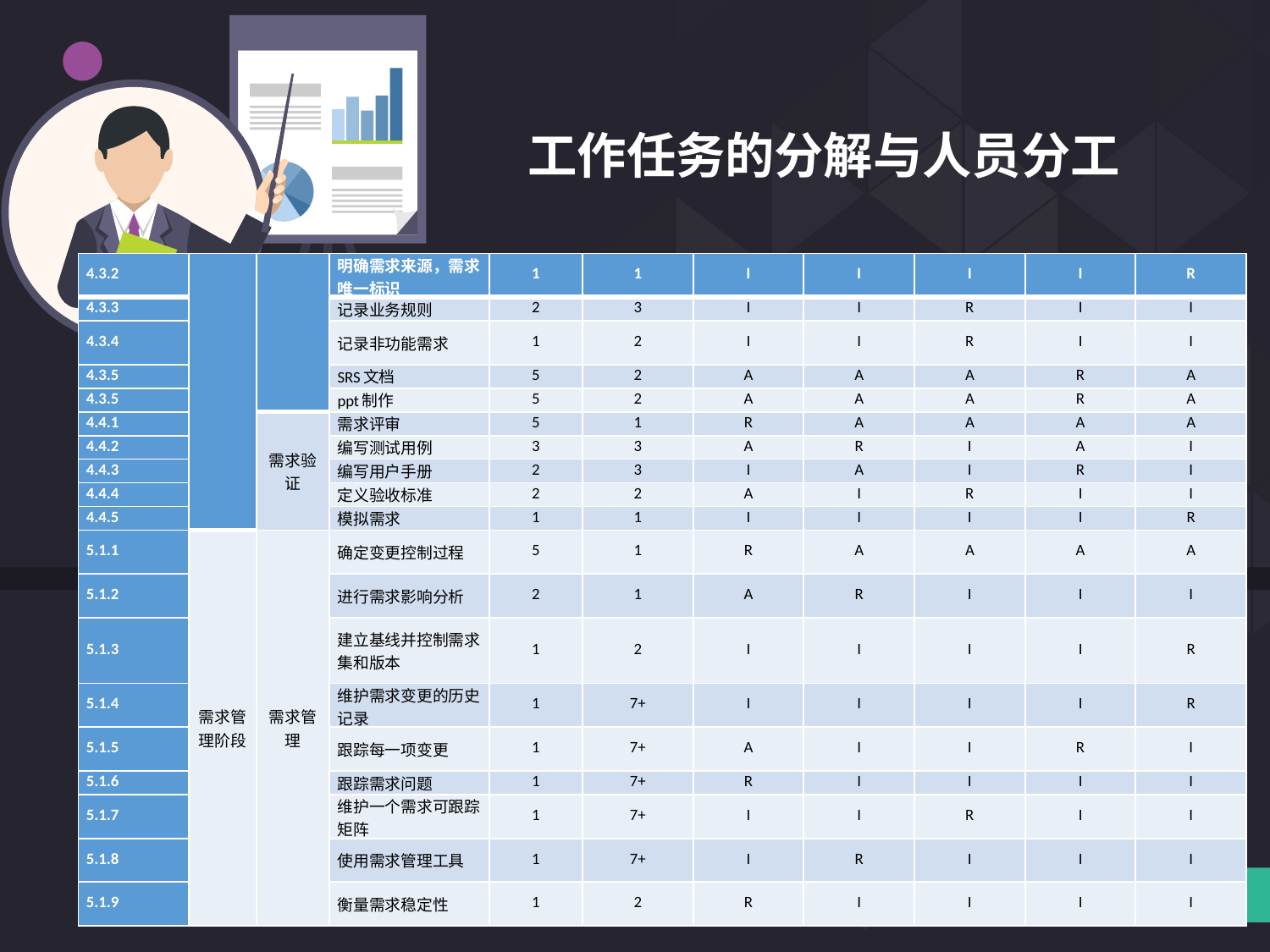

工作任务的分解与人员分工
| 4.3.2 |  |  | 明确需求来源，需求唯一标识 | 1 | 1 | I | I | I | I | R |
| --- | --- | --- | --- | --- | --- | --- | --- | --- | --- | --- |
| 4.3.3 |  |  | 记录业务规则 | 2 | 3 | I | I | R | I | I |
| 4.3.4 |  |  | 记录非功能需求 | 1 | 2 | I | I | R | I | I |
| 4.3.5 |  |  | SRS文档 | 5 | 2 | A | A | A | R | A |
| 4.3.5 |  |  | ppt制作 | 5 | 2 | A | A | A | R | A |
| 4.4.1 |  | 需求验证 | 需求评审 | 5 | 1 | R | A | A | A | A |
| 4.4.2 |  |  | 编写测试用例 | 3 | 3 | A | R | I | A | I |
| 4.4.3 |  |  | 编写用户手册 | 2 | 3 | I | A | I | R | I |
| 4.4.4 |  |  | 定义验收标准 | 2 | 2 | A | I | R | I | I |
| 4.4.5 |  |  | 模拟需求 | 1 | 1 | I | I | I | I | R |
| 5.1.1 | 需求管理阶段 | 需求管理 | 确定变更控制过程 | 5 | 1 | R | A | A | A | A |
| 5.1.2 |  |  | 进行需求影响分析 | 2 | 1 | A | R | I | I | I |
| 5.1.3 |  |  | 建立基线并控制需求集和版本 | 1 | 2 | I | I | I | I | R |
| 5.1.4 |  |  | 维护需求变更的历史记录 | 1 | 7+ | I | I | I | I | R |
| 5.1.5 |  |  | 跟踪每一项变更 | 1 | 7+ | A | I | I | R | I |
| 5.1.6 |  |  | 跟踪需求问题 | 1 | 7+ | R | I | I | I | I |
| 5.1.7 |  |  | 维护一个需求可跟踪矩阵 | 1 | 7+ | I | I | R | I | I |
| 5.1.8 |  |  | 使用需求管理工具 | 1 | 7+ | I | R | I | I | I |
| 5.1.9 |  |  | 衡量需求稳定性 | 1 | 2 | R | I | I | I | I |